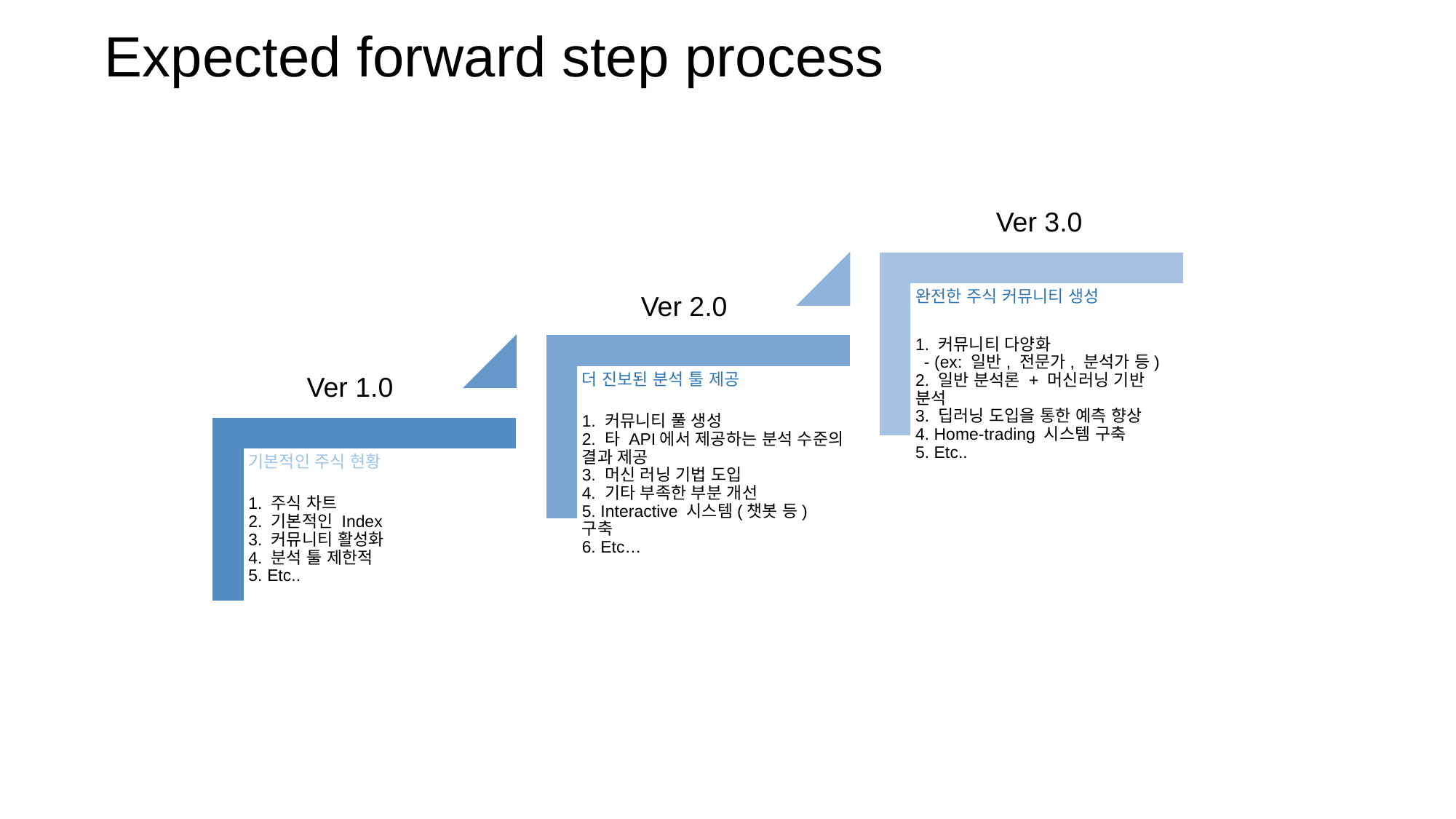

Expected forward step process
기본적인 주식 현황
1. 주식 차트
2. 기본적인 Index
3. 커뮤니티 활성화
4. 분석 툴 제한적
5. Etc..
더 진보된 분석 툴 제공
1. 커뮤니티 풀 생성
2. 타 API에서 제공하는 분석 수준의 결과 제공
3. 머신 러닝 기법 도입
4. 기타 부족한 부분 개선
5. Interactive 시스템(챗봇 등) 구축
6. Etc…
완전한 주식 커뮤니티 생성

1. 커뮤니티 다양화
 - (ex: 일반, 전문가, 분석가 등)
2. 일반 분석론 + 머신러닝 기반 분석
3. 딥러닝 도입을 통한 예측 향상
4. Home-trading 시스템 구축
5. Etc..
Ver 3.0
Ver 2.0
Ver 1.0